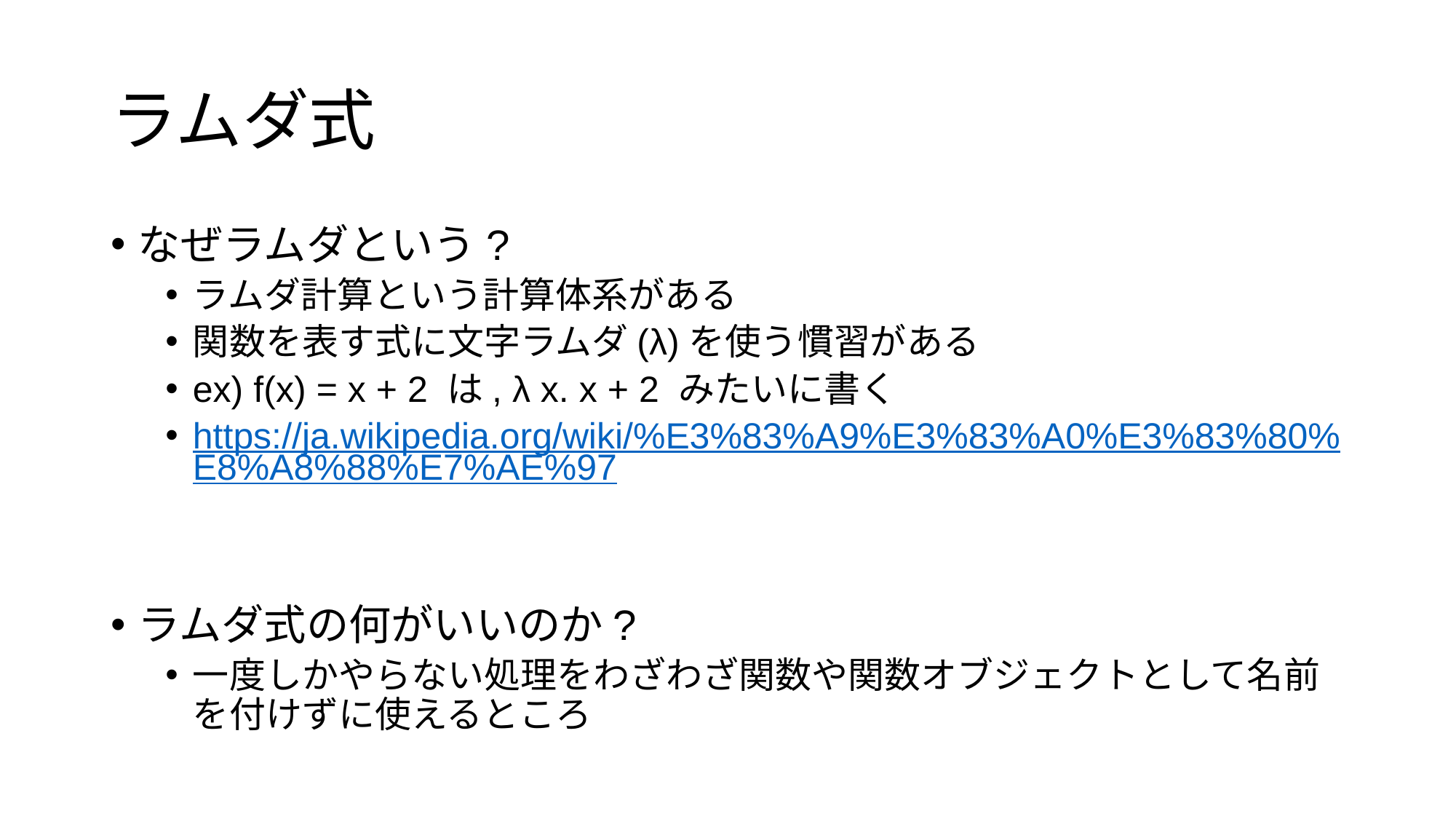

# ラムダ式
なぜラムダという?
ラムダ計算という計算体系がある
関数を表す式に文字ラムダ(λ)を使う慣習がある
ex) f(x) = x + 2 は, λ x. x + 2 みたいに書く
https://ja.wikipedia.org/wiki/%E3%83%A9%E3%83%A0%E3%83%80%E8%A8%88%E7%AE%97

ラムダ式の何がいいのか?
一度しかやらない処理をわざわざ関数や関数オブジェクトとして名前を付けずに使えるところ